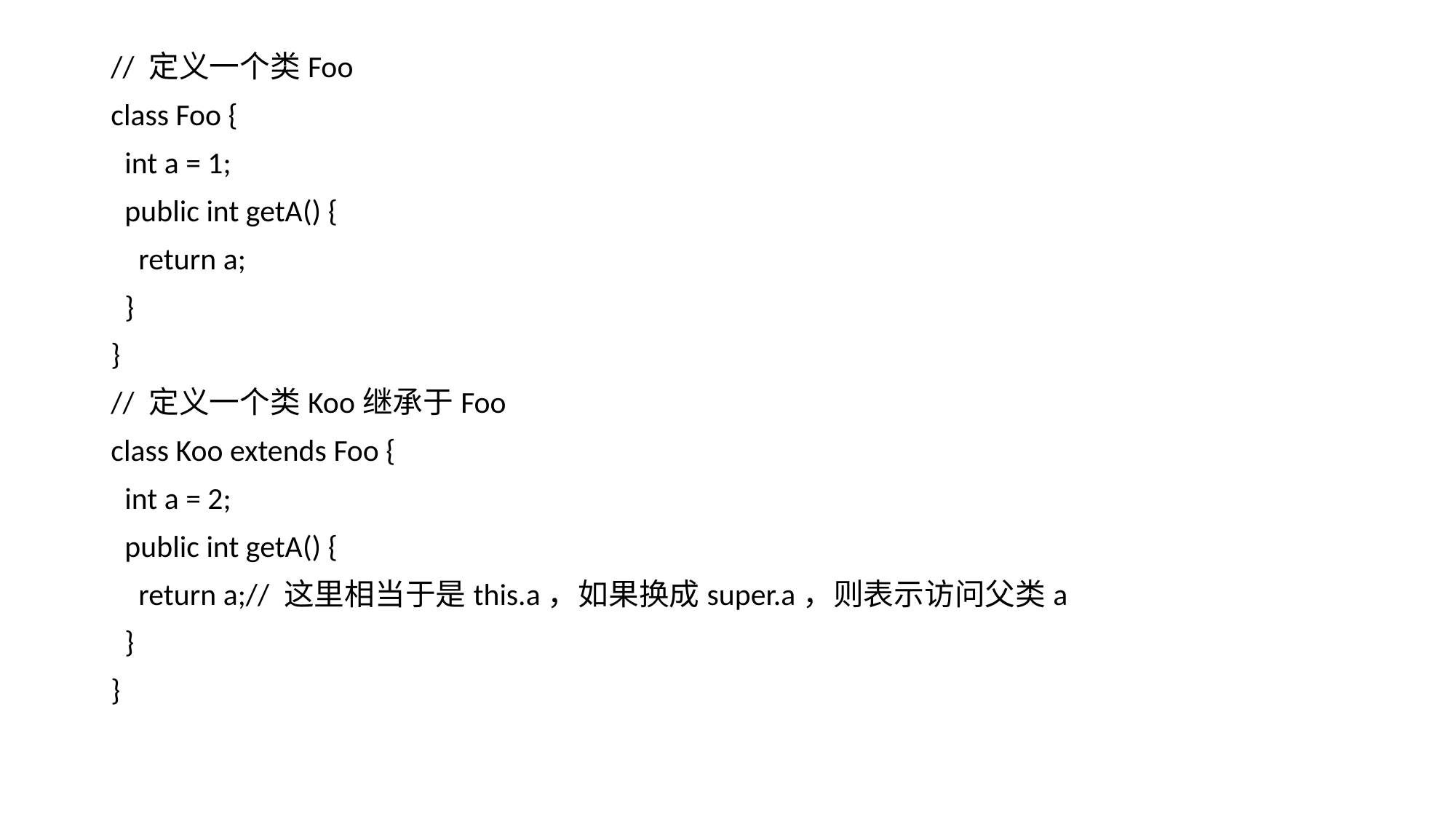

// 定义一个类Foo
class Foo {
  int a = 1;
  public int getA() {
    return a;
  }
}
// 定义一个类Koo继承于Foo
class Koo extends Foo {
  int a = 2;
  public int getA() {
    return a;// 这里相当于是this.a，如果换成super.a，则表示访问父类a
  }
}